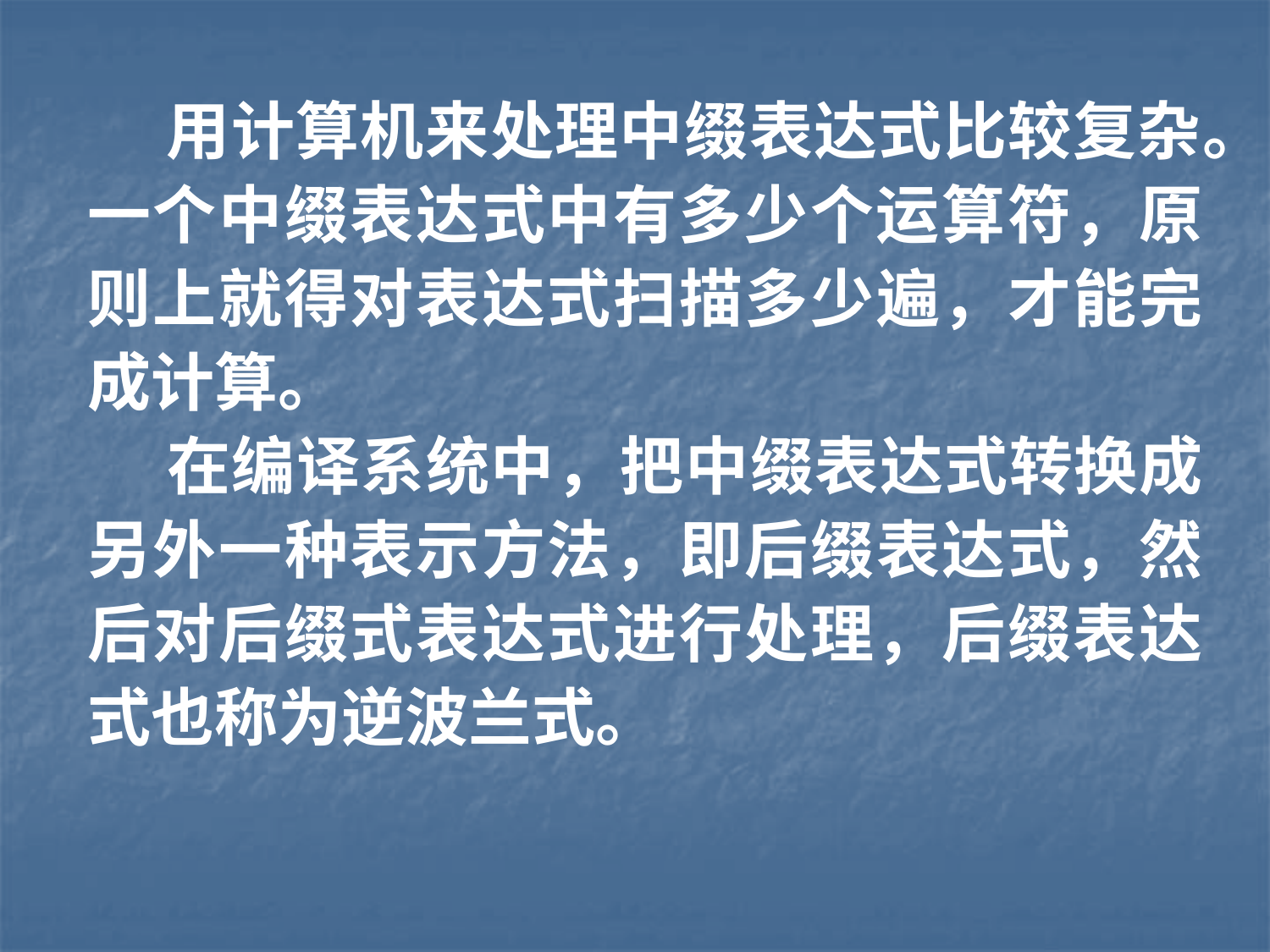

用计算机来处理中缀表达式比较复杂。一个中缀表达式中有多少个运算符，原则上就得对表达式扫描多少遍，才能完成计算。
    在编译系统中，把中缀表达式转换成另外一种表示方法，即后缀表达式，然后对后缀式表达式进行处理，后缀表达式也称为逆波兰式。